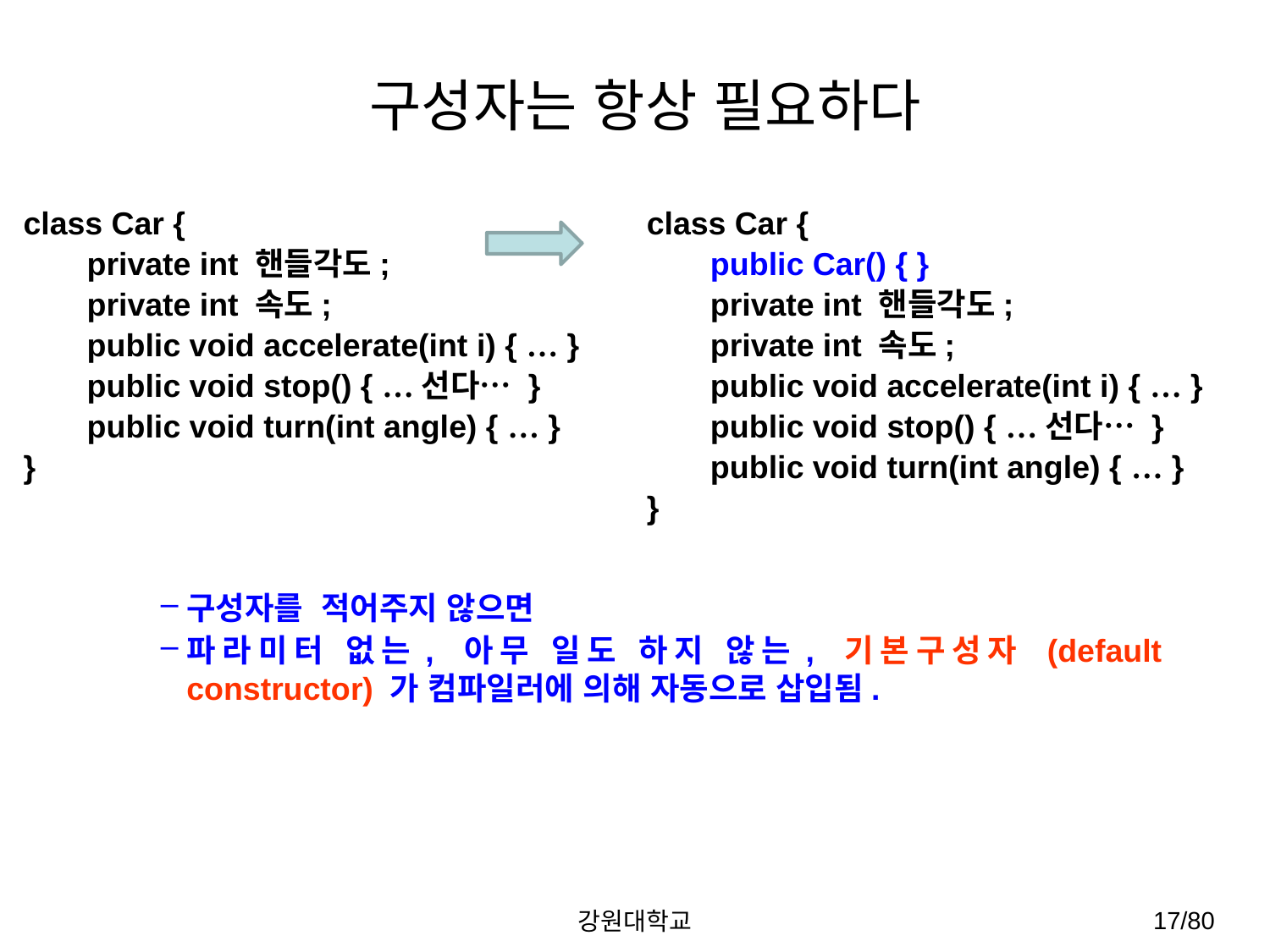

# 구성자는 항상 필요하다
class Car {
private int 핸들각도;
private int 속도;
public void accelerate(int i) { … }
public void stop() { …선다… }
public void turn(int angle) { … }
}
class Car {
public Car() { }
private int 핸들각도;
private int 속도;
public void accelerate(int i) { … }
public void stop() { …선다… }
public void turn(int angle) { … }
}

구성자를  적어주지 않으면
파라미터 없는, 아무 일도 하지 않는, 기본구성자 (default constructor) 가 컴파일러에 의해 자동으로 삽입됨.
강원대학교